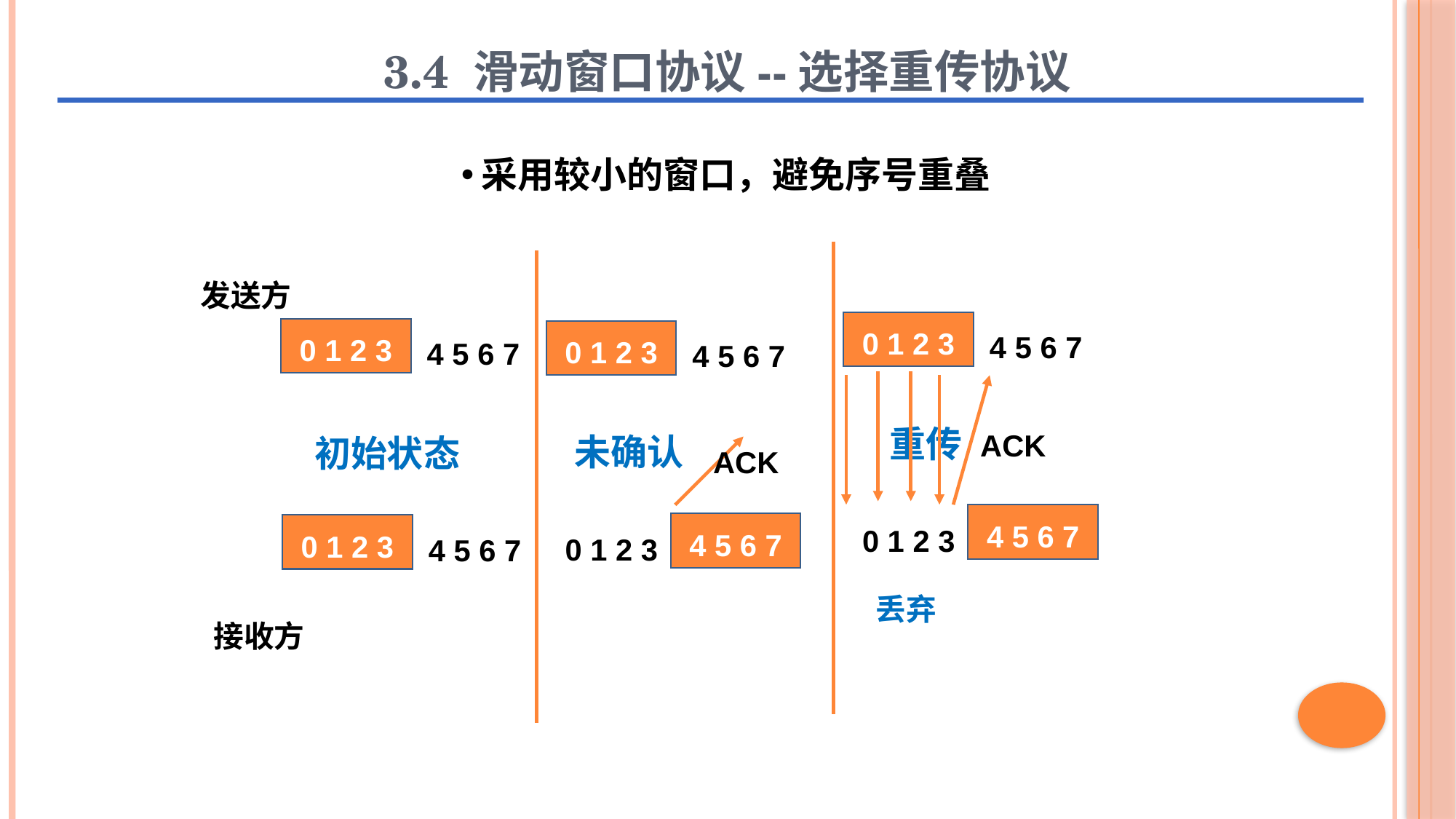

3.4 滑动窗口协议--选择重传协议
采用较小的窗口，避免序号重叠

0 1 2 3
4 5 6 7
重传
4 5 6 7
0 1 2 3

0 1 2 3
4 5 6 7
未确认
4 5 6 7
0 1 2 3
发送方
0 1 2 3
4 5 6 7
ACK
初始状态
ACK
0 1 2 3
4 5 6 7
丢弃
接收方